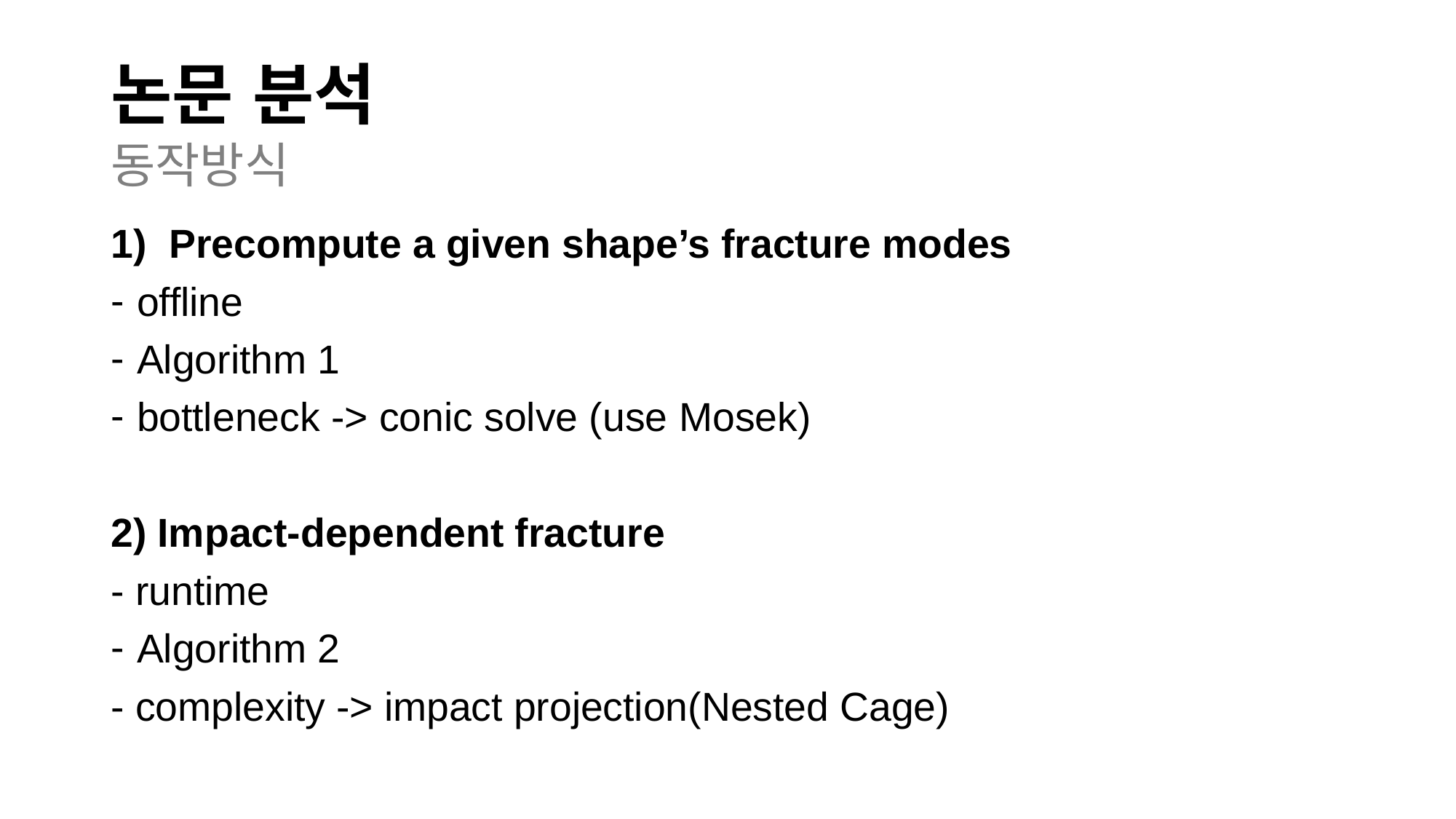

# 논문 분석
동작방식
Precompute a given shape’s fracture modes
offline
Algorithm 1
bottleneck -> conic solve (use Mosek)

2) Impact-dependent fracture
- runtime
Algorithm 2
- complexity -> impact projection(Nested Cage)